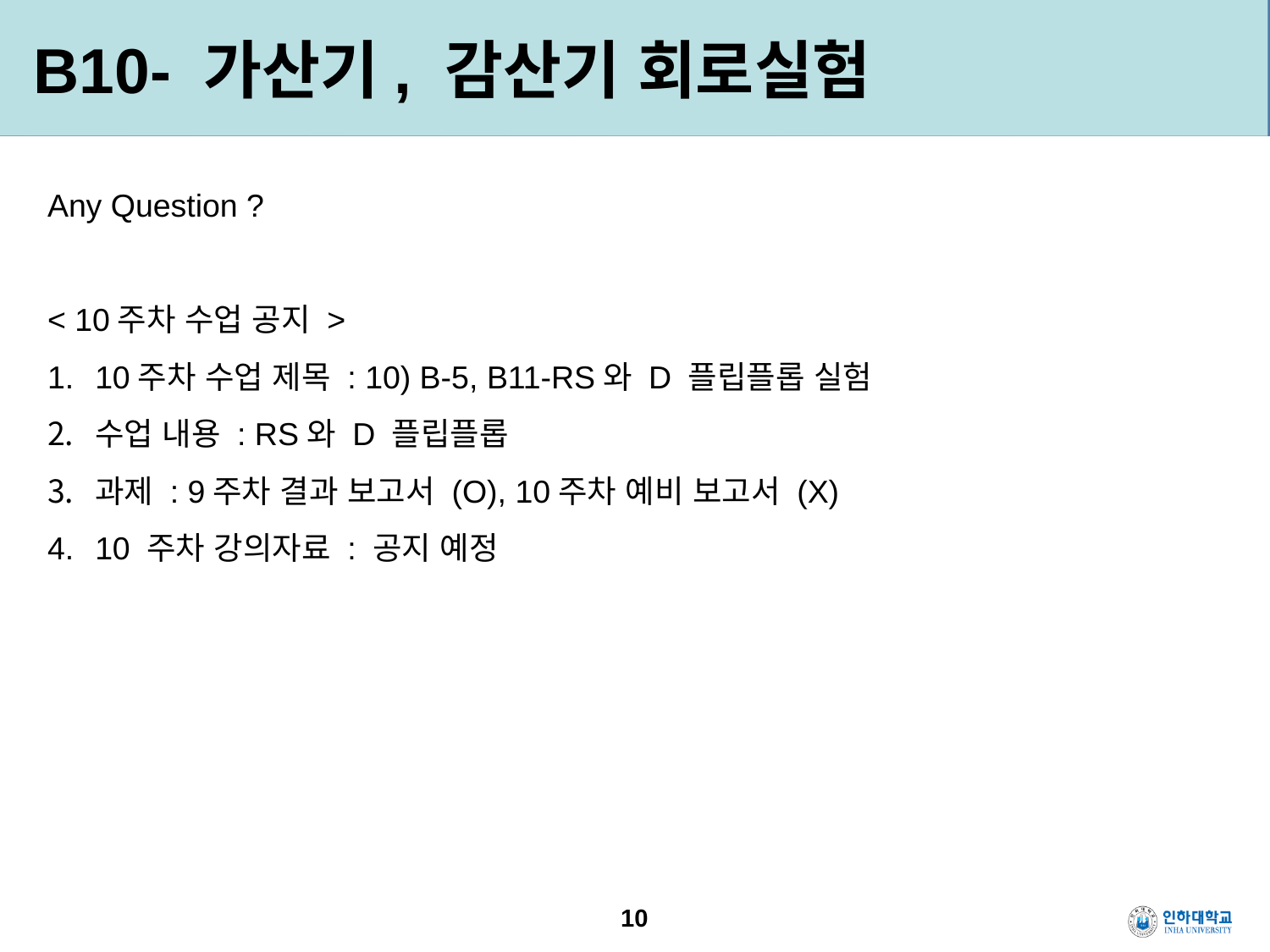

B10- 가산기, 감산기 회로실험
Any Question ?

< 10주차 수업 공지 >
10주차 수업 제목 : 10) B-5, B11-RS와 D 플립플롭 실험
수업 내용 : RS와 D 플립플롭
과제 : 9주차 결과 보고서 (O), 10주차 예비 보고서 (X)
10 주차 강의자료 : 공지 예정
10